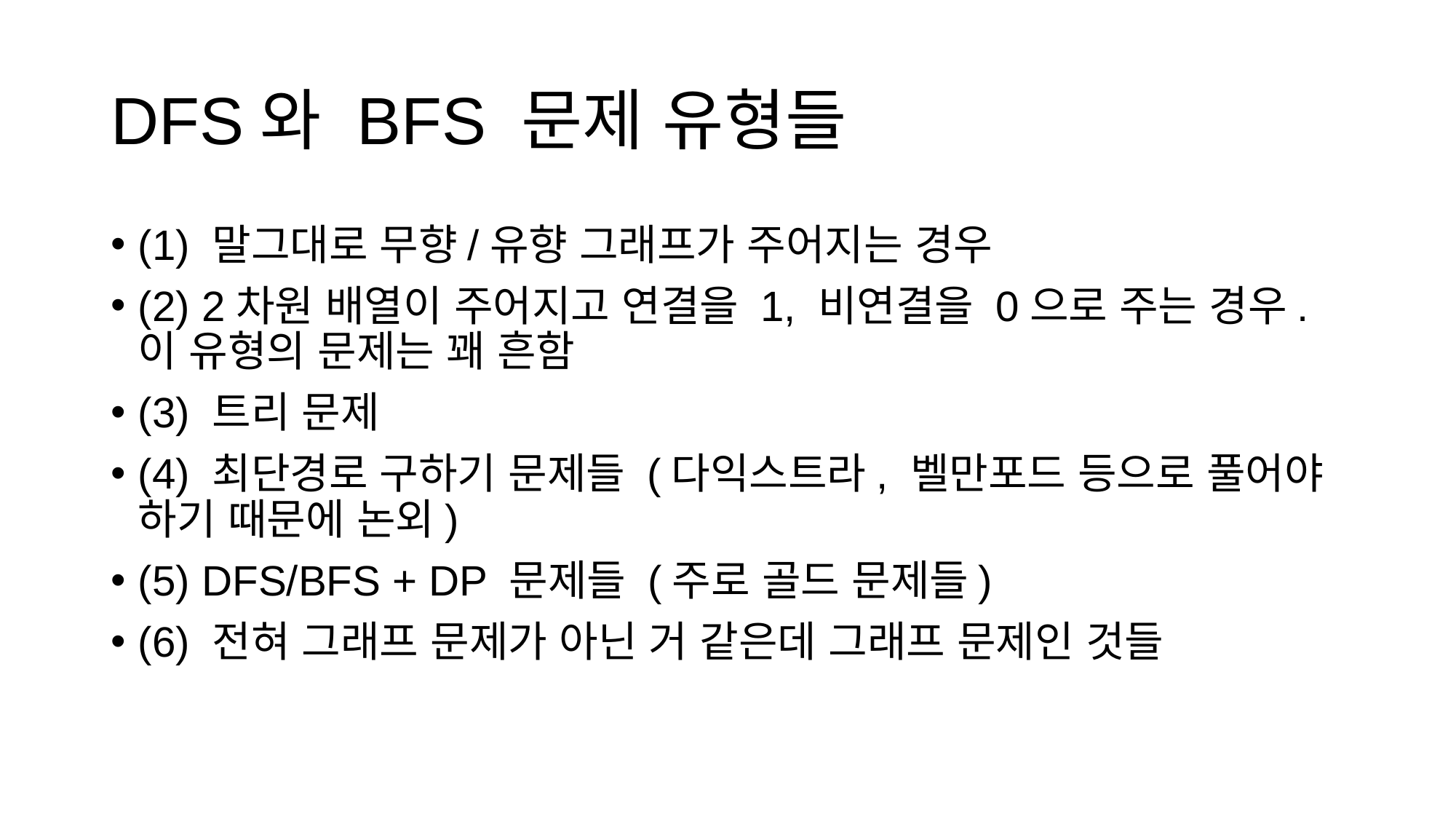

# DFS와 BFS 문제 유형들
(1) 말그대로 무향/유향 그래프가 주어지는 경우
(2) 2차원 배열이 주어지고 연결을 1, 비연결을 0으로 주는 경우. 이 유형의 문제는 꽤 흔함
(3) 트리 문제
(4) 최단경로 구하기 문제들 (다익스트라, 벨만포드 등으로 풀어야 하기 때문에 논외)
(5) DFS/BFS + DP 문제들 (주로 골드 문제들)
(6) 전혀 그래프 문제가 아닌 거 같은데 그래프 문제인 것들